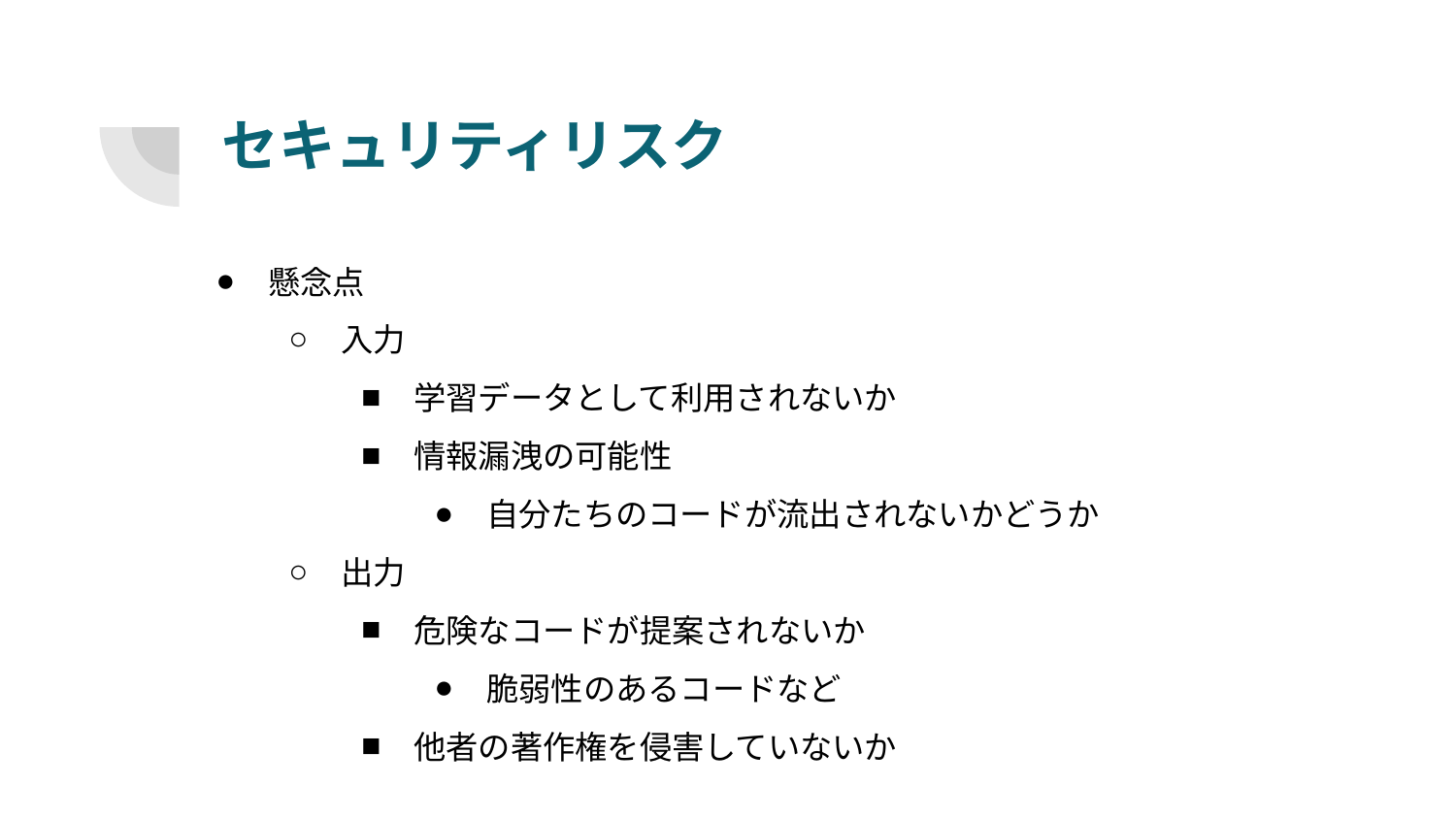

# セキュリティリスク
懸念点
入力
学習データとして利用されないか
情報漏洩の可能性
自分たちのコードが流出されないかどうか
出力
危険なコードが提案されないか
脆弱性のあるコードなど
他者の著作権を侵害していないか